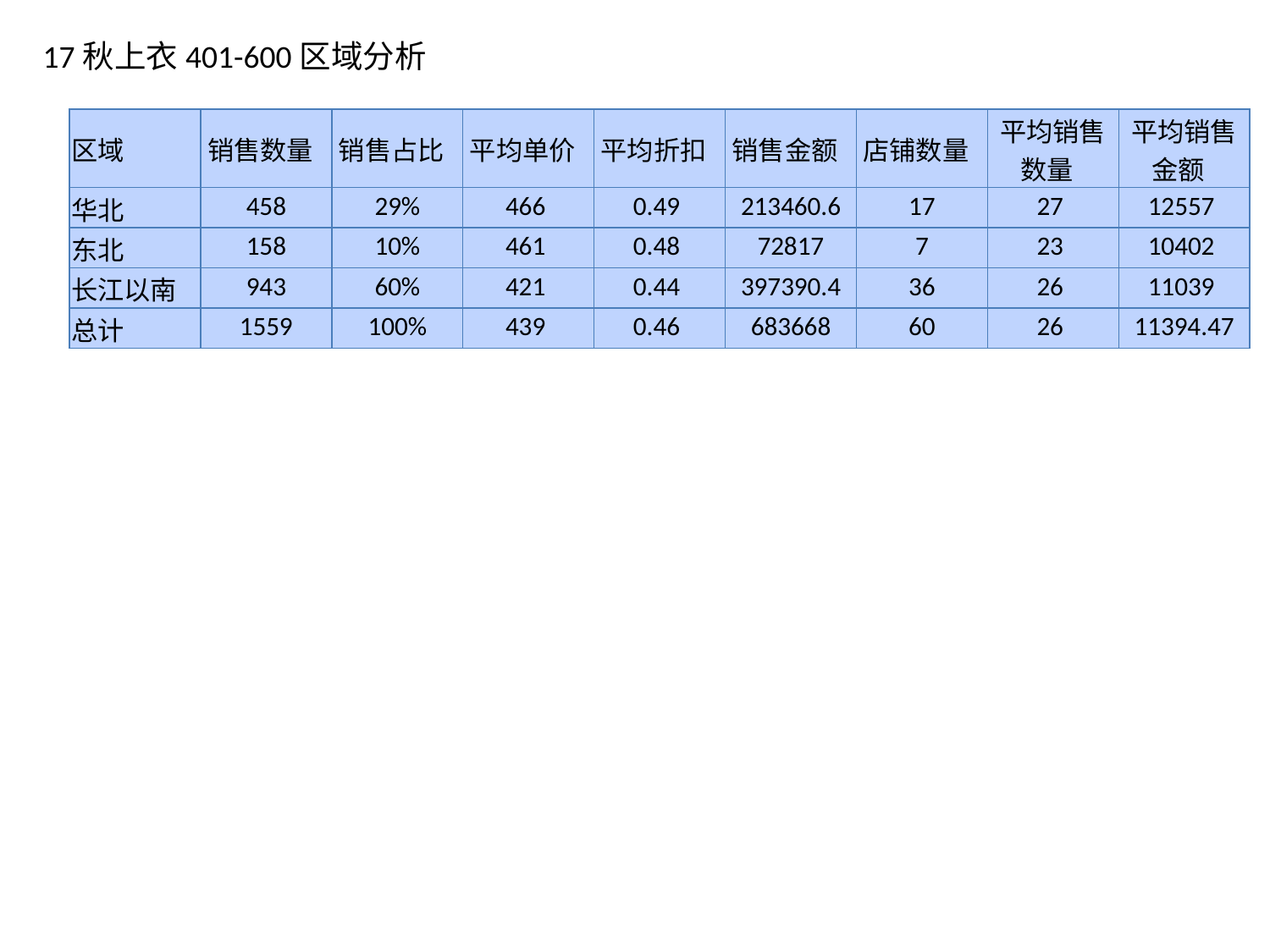

17秋上衣401-600区域分析
| 区域 | 销售数量 | 销售占比 | 平均单价 | 平均折扣 | 销售金额 | 店铺数量 | 平均销售数量 | 平均销售金额 |
| --- | --- | --- | --- | --- | --- | --- | --- | --- |
| 华北 | 458 | 29% | 466 | 0.49 | 213460.6 | 17 | 27 | 12557 |
| 东北 | 158 | 10% | 461 | 0.48 | 72817 | 7 | 23 | 10402 |
| 长江以南 | 943 | 60% | 421 | 0.44 | 397390.4 | 36 | 26 | 11039 |
| 总计 | 1559 | 100% | 439 | 0.46 | 683668 | 60 | 26 | 11394.47 |